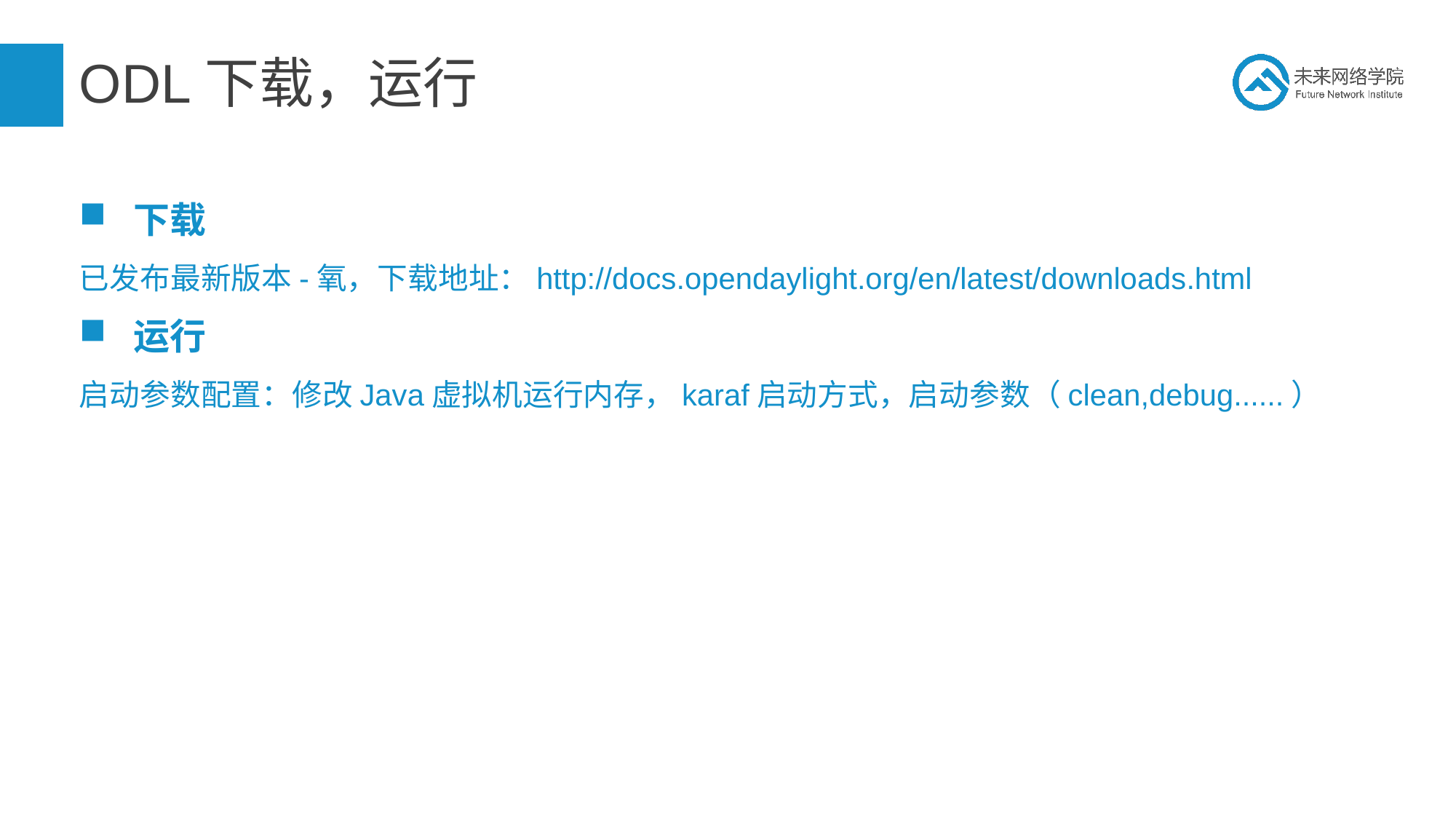

# ODL下载，运行
下载
已发布最新版本-氧，下载地址：http://docs.opendaylight.org/en/latest/downloads.html
运行
启动参数配置：修改Java虚拟机运行内存，karaf启动方式，启动参数（clean,debug......）